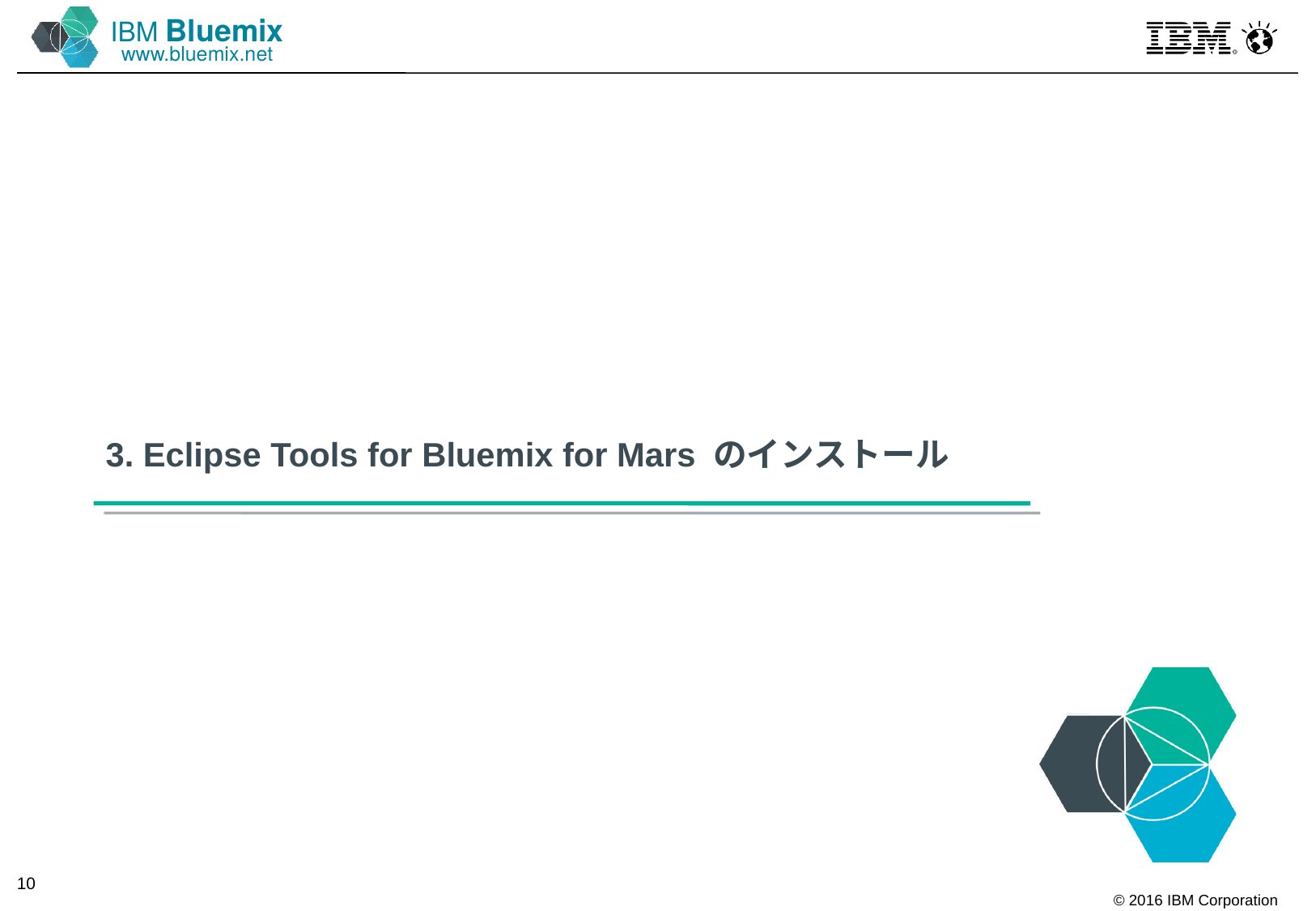

# 3. Eclipse Tools for Bluemix for Mars のインストール